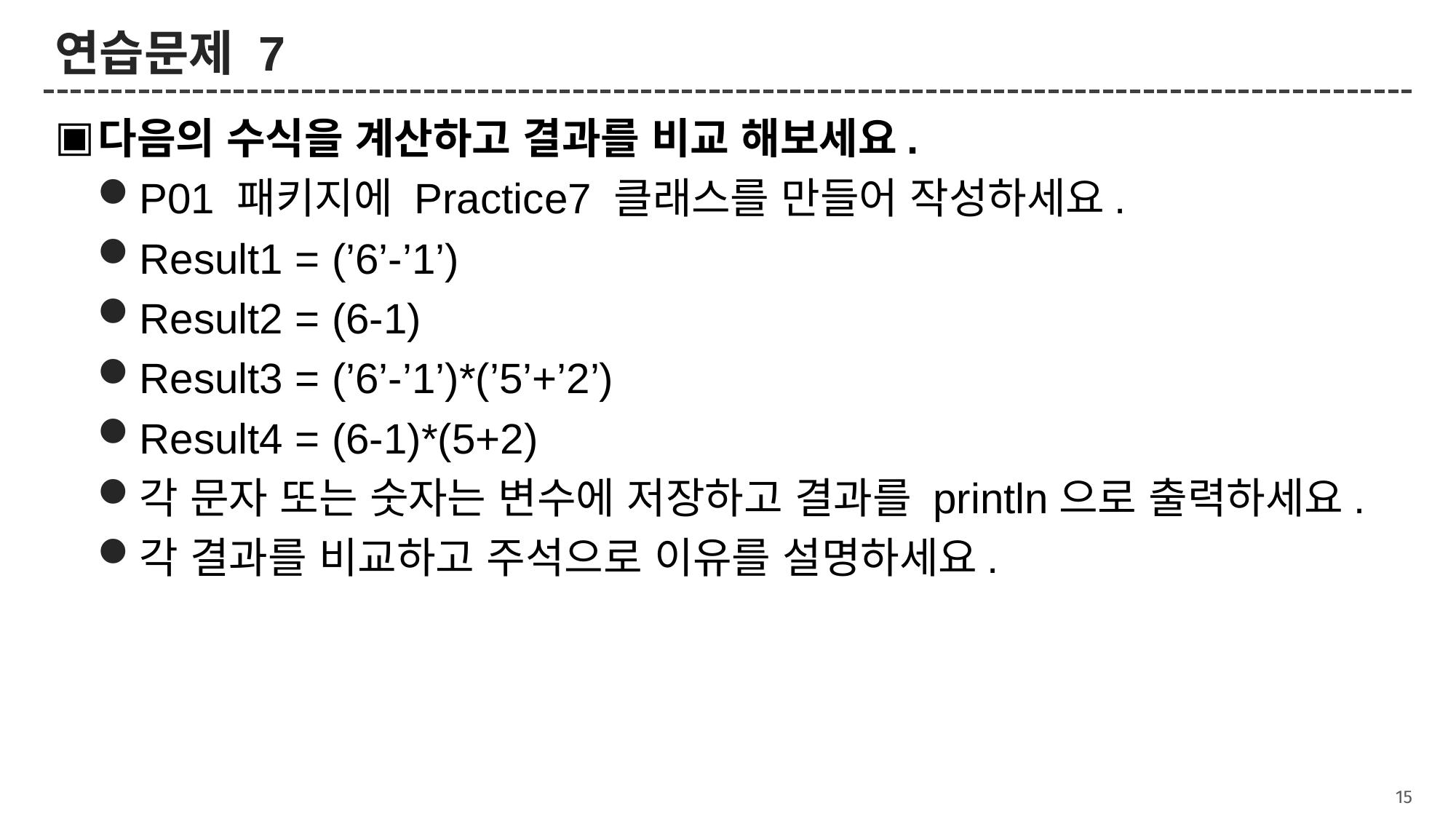

# 연습문제 7
다음의 수식을 계산하고 결과를 비교 해보세요.
P01 패키지에 Practice7 클래스를 만들어 작성하세요.
Result1 = (’6’-’1’)
Result2 = (6-1)
Result3 = (’6’-’1’)*(’5’+’2’)
Result4 = (6-1)*(5+2)
각 문자 또는 숫자는 변수에 저장하고 결과를 println으로 출력하세요.
각 결과를 비교하고 주석으로 이유를 설명하세요.